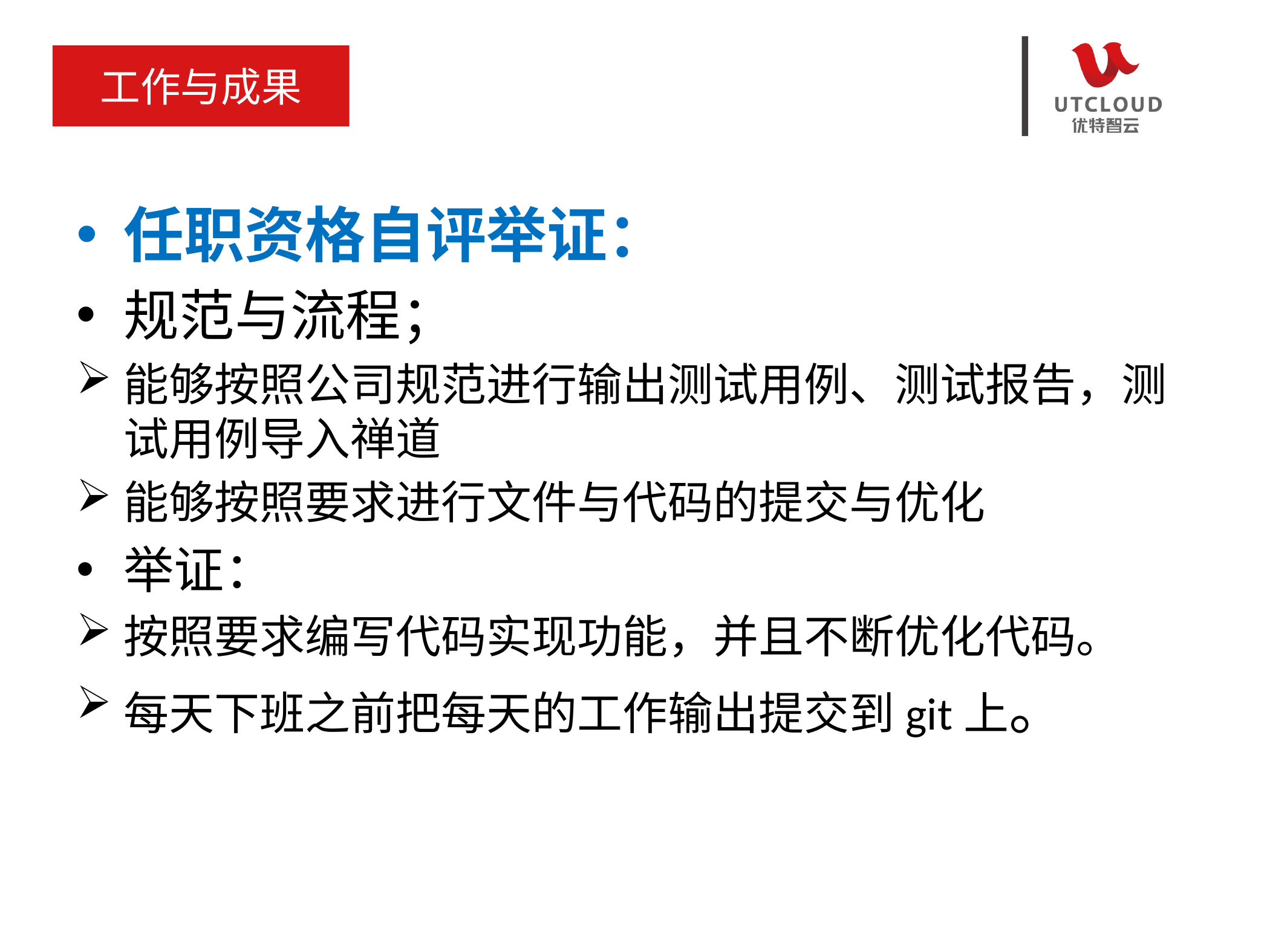

工作与成果
任职资格自评举证：
规范与流程；
能够按照公司规范进行输出测试用例、测试报告，测试用例导入禅道
能够按照要求进行文件与代码的提交与优化
举证：
按照要求编写代码实现功能，并且不断优化代码。
每天下班之前把每天的工作输出提交到git上。